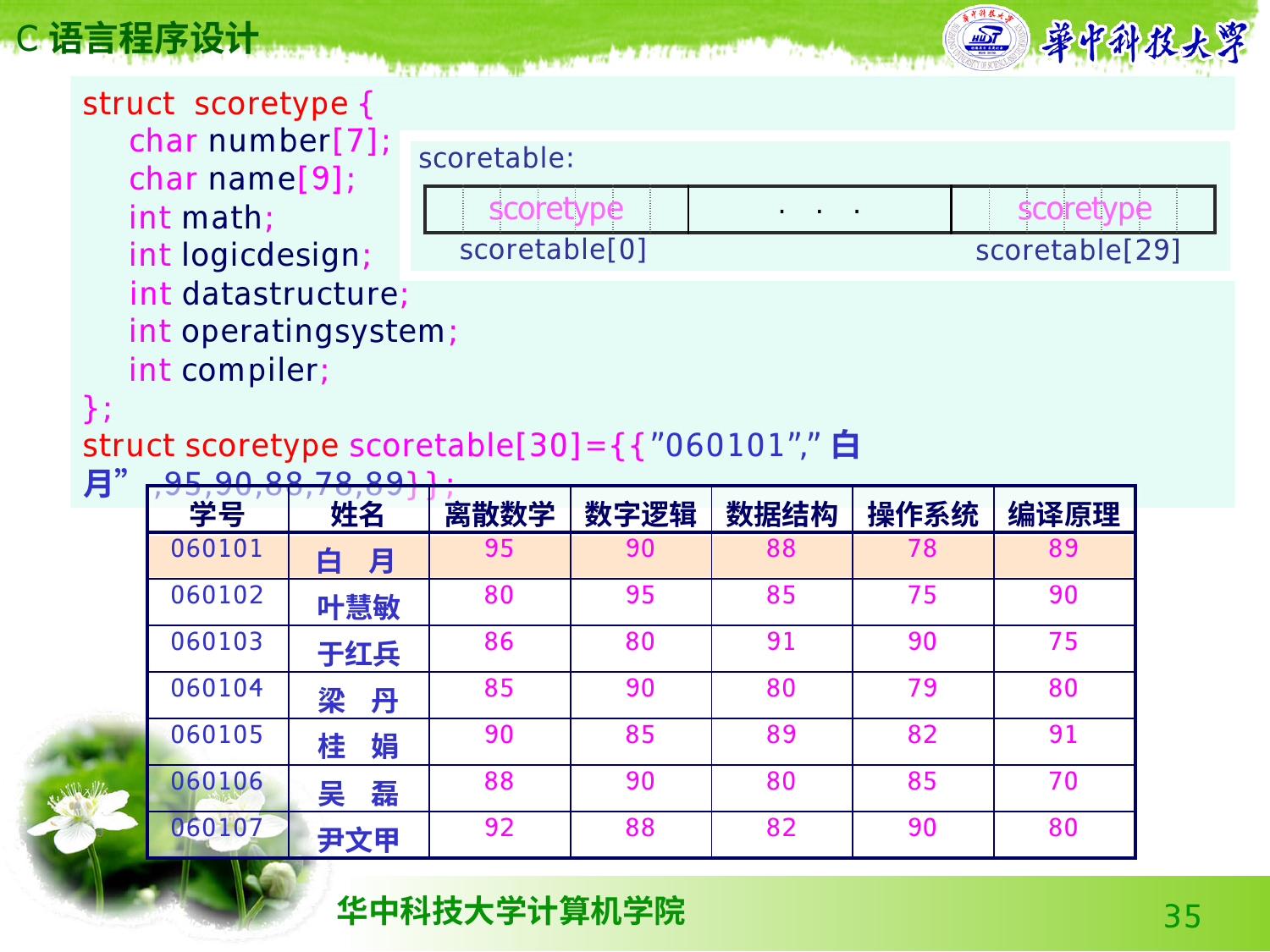

struct  scoretype {
     char number[7];
     char name[9];
     int math;
     int logicdesign;
     int datastructure;
     int operatingsystem;
     int compiler;
};
struct scoretype scoretable[30]={{”060101”,”白月”,95,90,88,78,89}};
scoretable:

scoretype
scoretype
|  |  |  |  |  |  |  |  |  | . | . | . |  |  |  |  |  |  |  |  |  |
| --- | --- | --- | --- | --- | --- | --- | --- | --- | --- | --- | --- | --- | --- | --- | --- | --- | --- | --- | --- | --- |
scoretable[0]
scoretable[29]
| 学号 | 姓名 | 离散数学 | 数字逻辑 | 数据结构 | 操作系统 | 编译原理 |
| --- | --- | --- | --- | --- | --- | --- |
| 060101 | 白 月 | 95 | 90 | 88 | 78 | 89 |
| 060102 | 叶慧敏 | 80 | 95 | 85 | 75 | 90 |
| 060103 | 于红兵 | 86 | 80 | 91 | 90 | 75 |
| 060104 | 梁 丹 | 85 | 90 | 80 | 79 | 80 |
| 060105 | 桂 娟 | 90 | 85 | 89 | 82 | 91 |
| 060106 | 吴 磊 | 88 | 90 | 80 | 85 | 70 |
| 060107 | 尹文甲 | 92 | 88 | 82 | 90 | 80 |

35